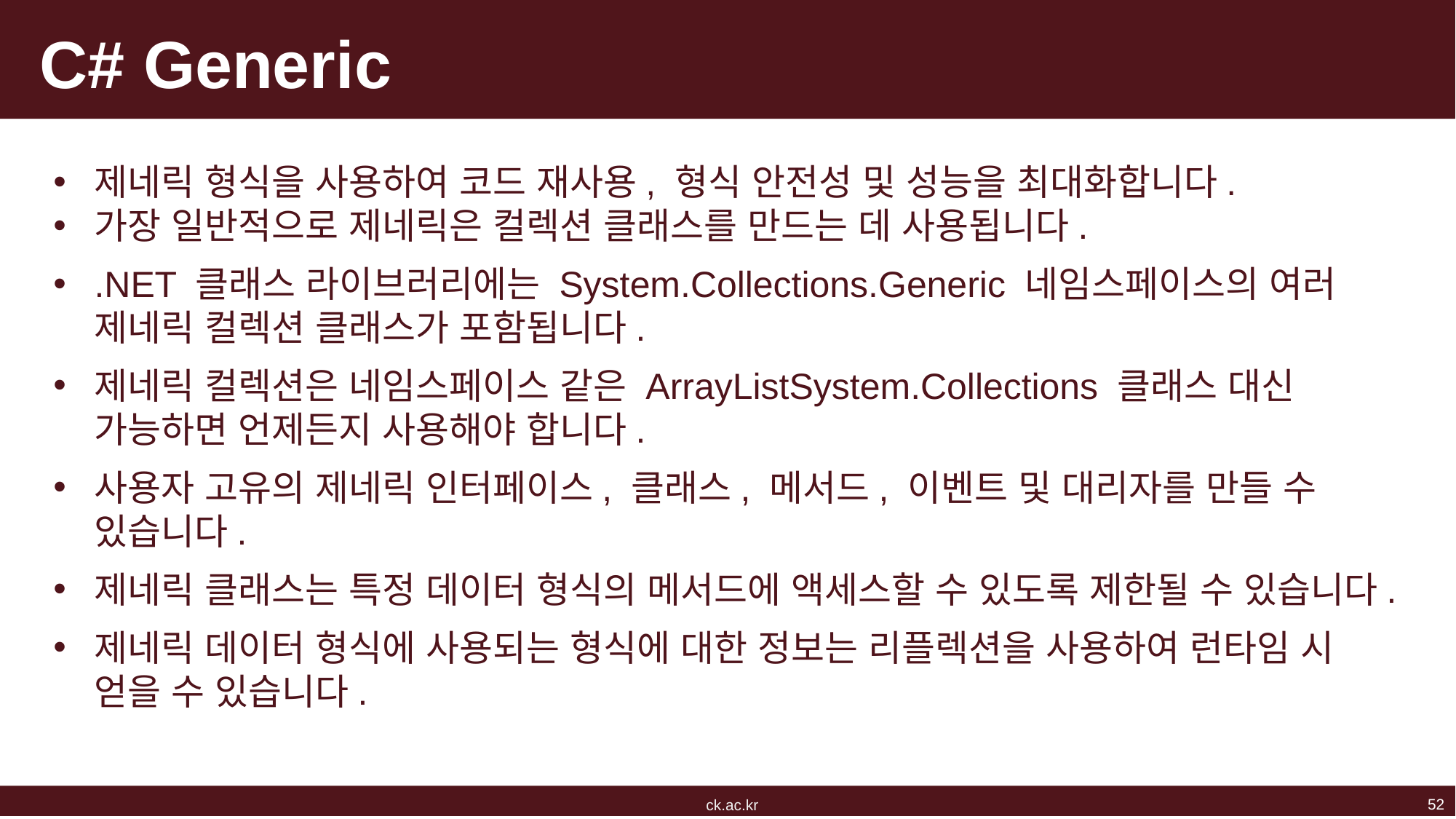

# C# Generic
제네릭 형식을 사용하여 코드 재사용, 형식 안전성 및 성능을 최대화합니다.
가장 일반적으로 제네릭은 컬렉션 클래스를 만드는 데 사용됩니다.

.NET 클래스 라이브러리에는 System.Collections.Generic 네임스페이스의 여러 제네릭 컬렉션 클래스가 포함됩니다.

제네릭 컬렉션은 네임스페이스 같은 ArrayListSystem.Collections 클래스 대신 가능하면 언제든지 사용해야 합니다.

사용자 고유의 제네릭 인터페이스, 클래스, 메서드, 이벤트 및 대리자를 만들 수 있습니다.

제네릭 클래스는 특정 데이터 형식의 메서드에 액세스할 수 있도록 제한될 수 있습니다.

제네릭 데이터 형식에 사용되는 형식에 대한 정보는 리플렉션을 사용하여 런타임 시 얻을 수 있습니다.
52
ck.ac.kr